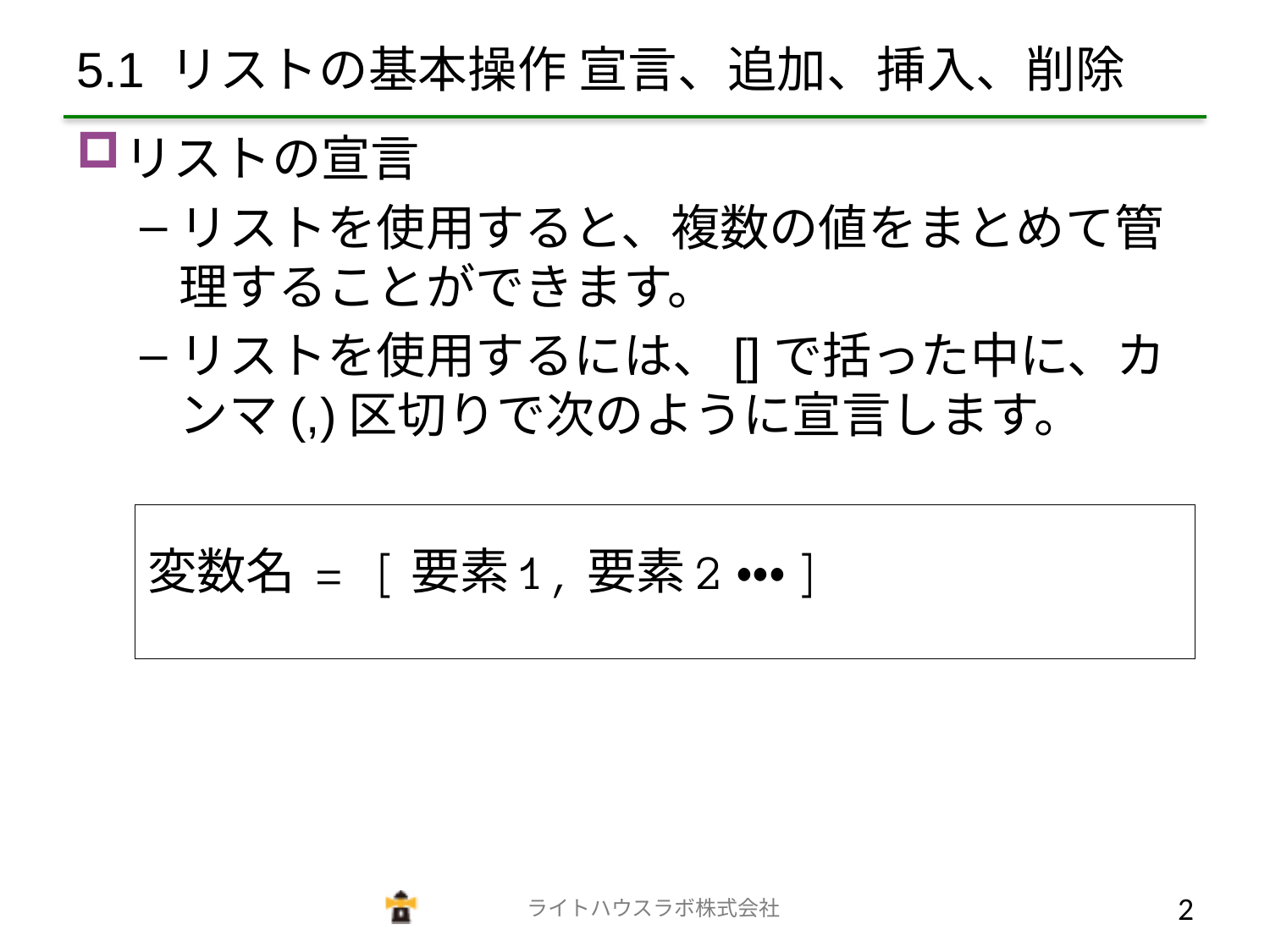

# 5.1 リストの基本操作 宣言、追加、挿入、削除
リストの宣言
リストを使用すると、複数の値をまとめて管理することができます。
リストを使用するには、[]で括った中に、カンマ(,)区切りで次のように宣言します。
変数名 = [要素1,要素2・・・]
　　　　　　　　　　　　　ライトハウスラボ株式会社
2